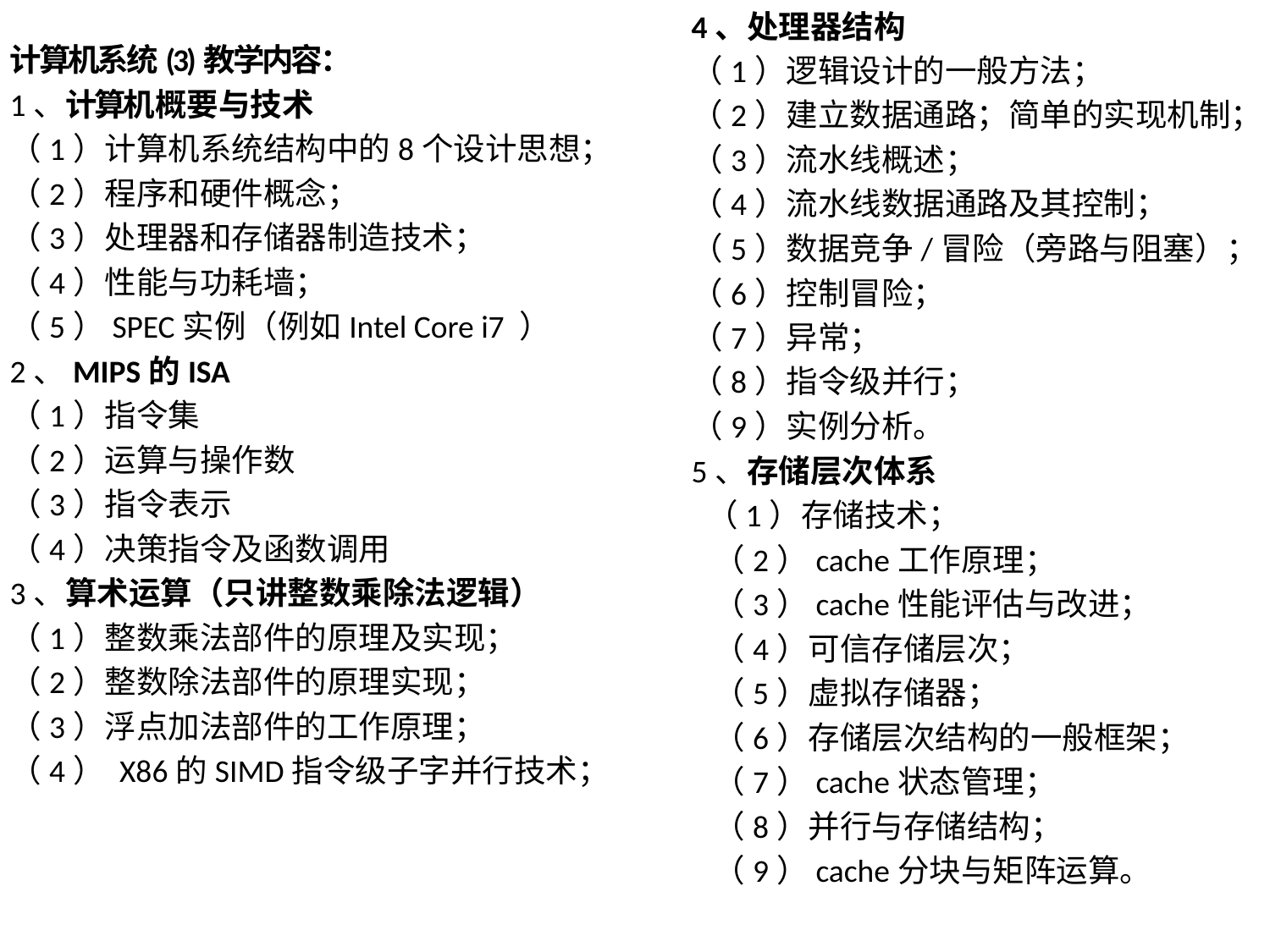

4、处理器结构
（1）逻辑设计的一般方法；
（2）建立数据通路；简单的实现机制；
（3）流水线概述；
（4）流水线数据通路及其控制；
（5）数据竞争/冒险（旁路与阻塞）；
（6）控制冒险；
（7）异常；
（8）指令级并行；
（9）实例分析。
5、存储层次体系
 （1）存储技术；
  （2）cache工作原理；
  （3）cache性能评估与改进；
  （4）可信存储层次；
  （5）虚拟存储器；
  （6）存储层次结构的一般框架；
  （7）cache状态管理；
  （8）并行与存储结构；
  （9）cache分块与矩阵运算。
计算机系统(3)教学内容：
1、计算机概要与技术
（1）计算机系统结构中的8个设计思想；
（2）程序和硬件概念；
（3）处理器和存储器制造技术；
（4）性能与功耗墙；
（5）SPEC实例（例如Intel Core i7 ）
2、MIPS的ISA
（1）指令集
（2）运算与操作数
（3）指令表示
（4）决策指令及函数调用
3、算术运算（只讲整数乘除法逻辑）
（1）整数乘法部件的原理及实现；
（2）整数除法部件的原理实现；
（3）浮点加法部件的工作原理；
（4） X86的SIMD指令级子字并行技术；